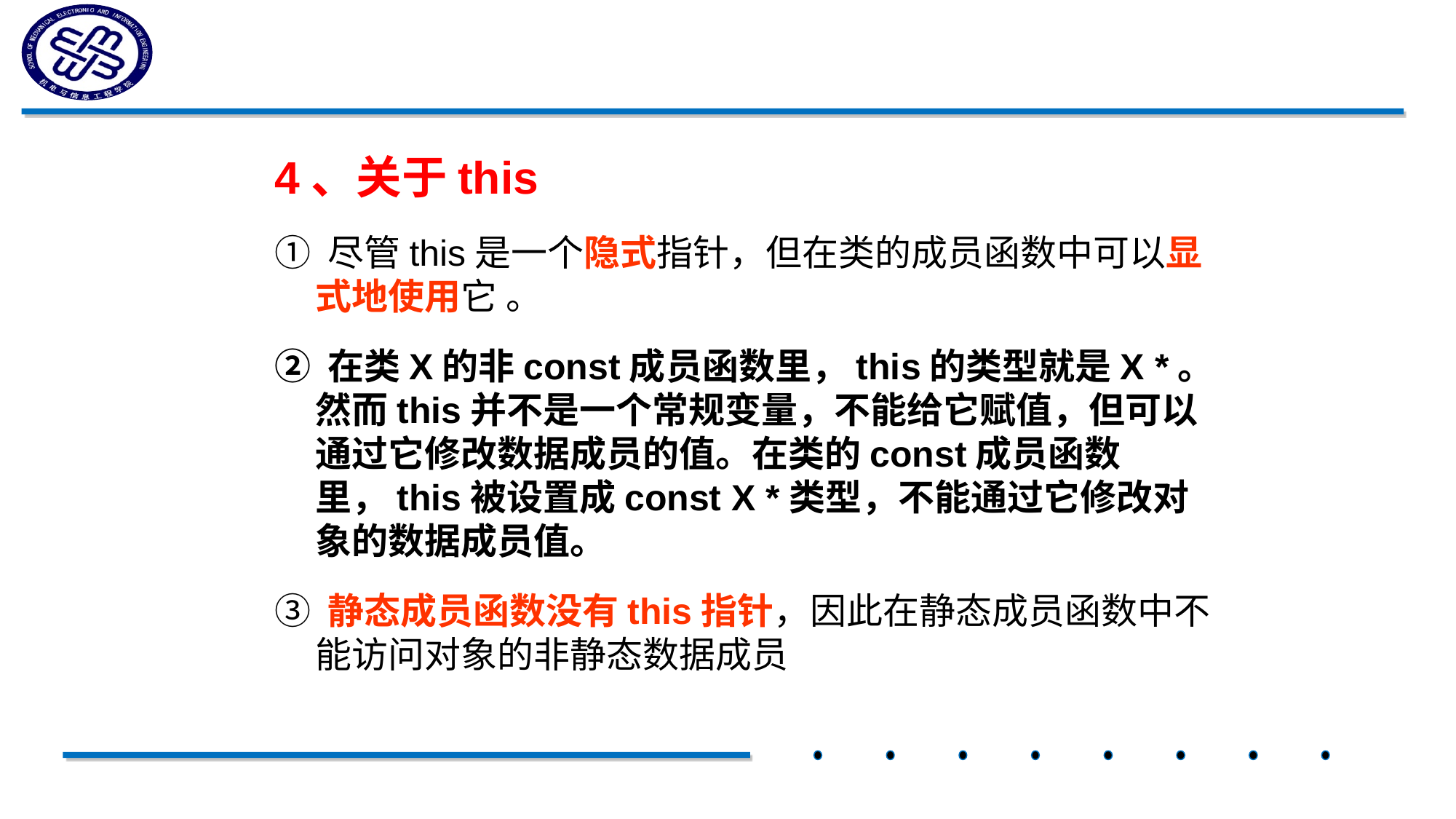

4、关于this

① 尽管this是一个隐式指针，但在类的成员函数中可以显式地使用它 。

② 在类X的非const成员函数里，this的类型就是X *。然而this并不是一个常规变量，不能给它赋值，但可以通过它修改数据成员的值。在类的const成员函数里，this被设置成const X *类型，不能通过它修改对象的数据成员值。

③ 静态成员函数没有this指针，因此在静态成员函数中不能访问对象的非静态数据成员